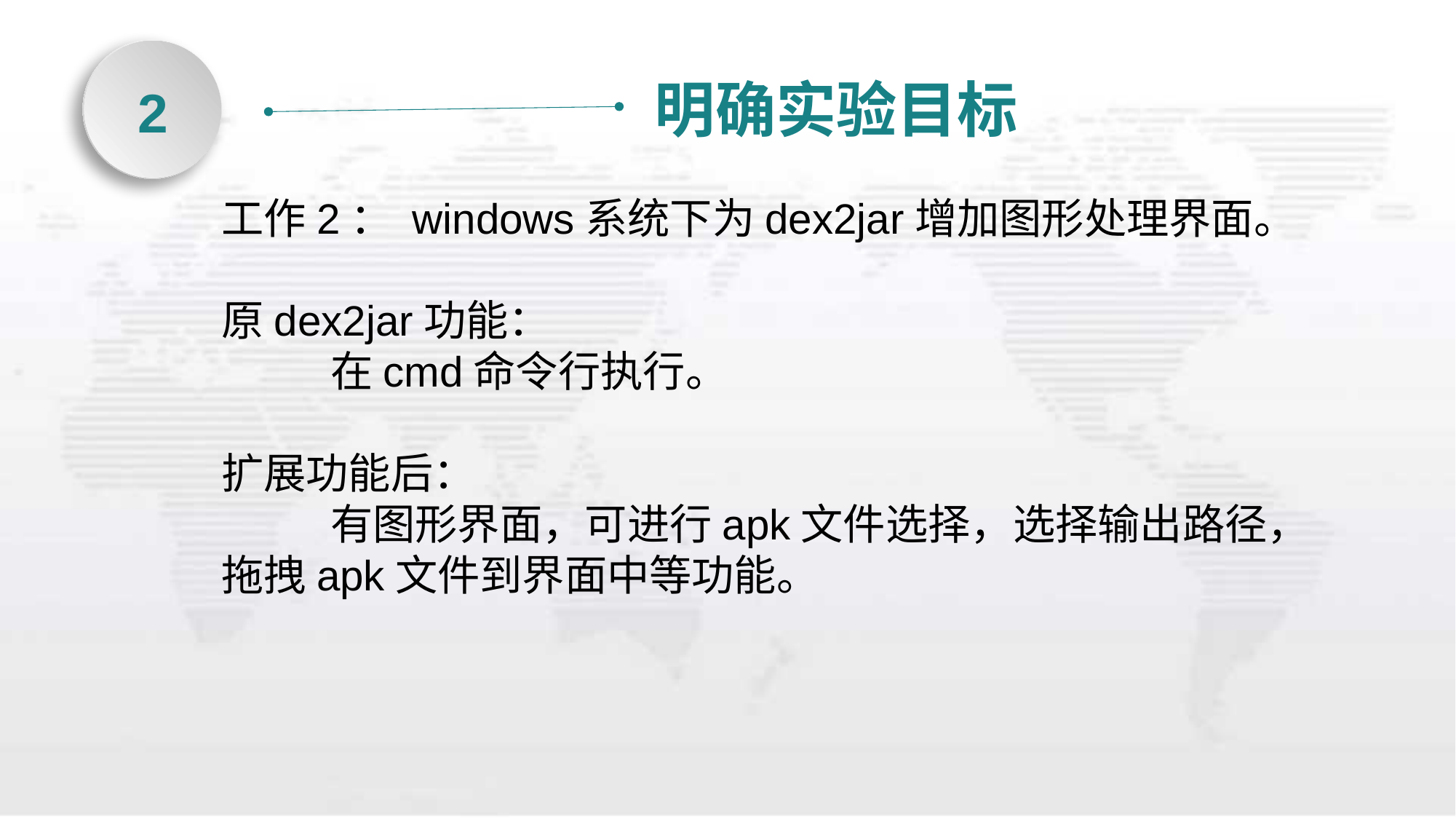

明确实验目标
2
工作2： windows系统下为dex2jar增加图形处理界面。

原dex2jar功能：
	在cmd命令行执行。

扩展功能后：
	有图形界面，可进行apk文件选择，选择输出路径，拖拽apk文件到界面中等功能。